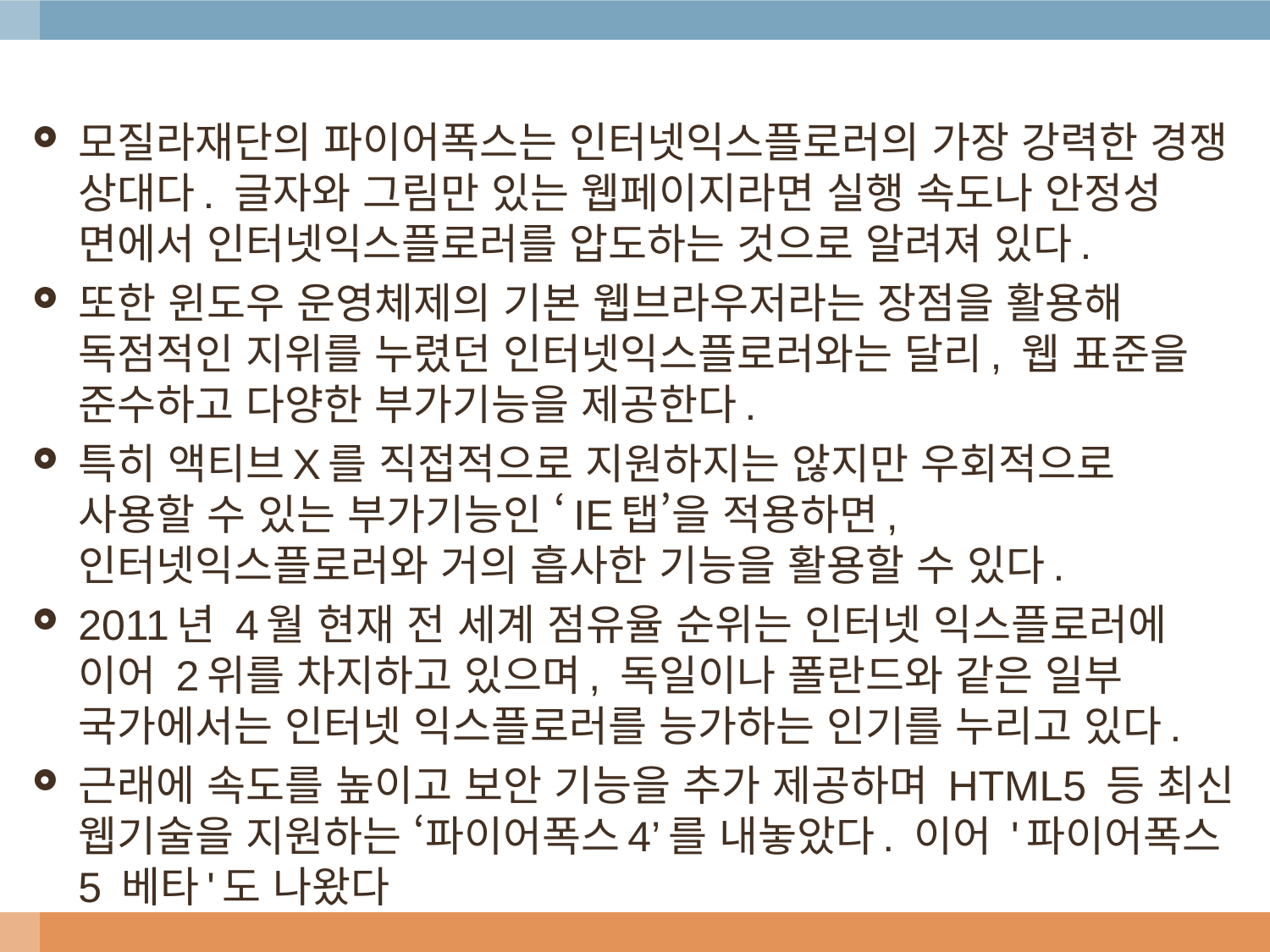

모질라재단의 파이어폭스는 인터넷익스플로러의 가장 강력한 경쟁 상대다. 글자와 그림만 있는 웹페이지라면 실행 속도나 안정성 면에서 인터넷익스플로러를 압도하는 것으로 알려져 있다.
또한 윈도우 운영체제의 기본 웹브라우저라는 장점을 활용해 독점적인 지위를 누렸던 인터넷익스플로러와는 달리, 웹 표준을 준수하고 다양한 부가기능을 제공한다.
특히 액티브X를 직접적으로 지원하지는 않지만 우회적으로 사용할 수 있는 부가기능인 ‘IE탭’을 적용하면, 인터넷익스플로러와 거의 흡사한 기능을 활용할 수 있다.
2011년 4월 현재 전 세계 점유율 순위는 인터넷 익스플로러에 이어 2위를 차지하고 있으며, 독일이나 폴란드와 같은 일부 국가에서는 인터넷 익스플로러를 능가하는 인기를 누리고 있다.
근래에 속도를 높이고 보안 기능을 추가 제공하며 HTML5 등 최신 웹기술을 지원하는 ‘파이어폭스4’를 내놓았다. 이어 '파이어폭스5 베타'도 나왔다